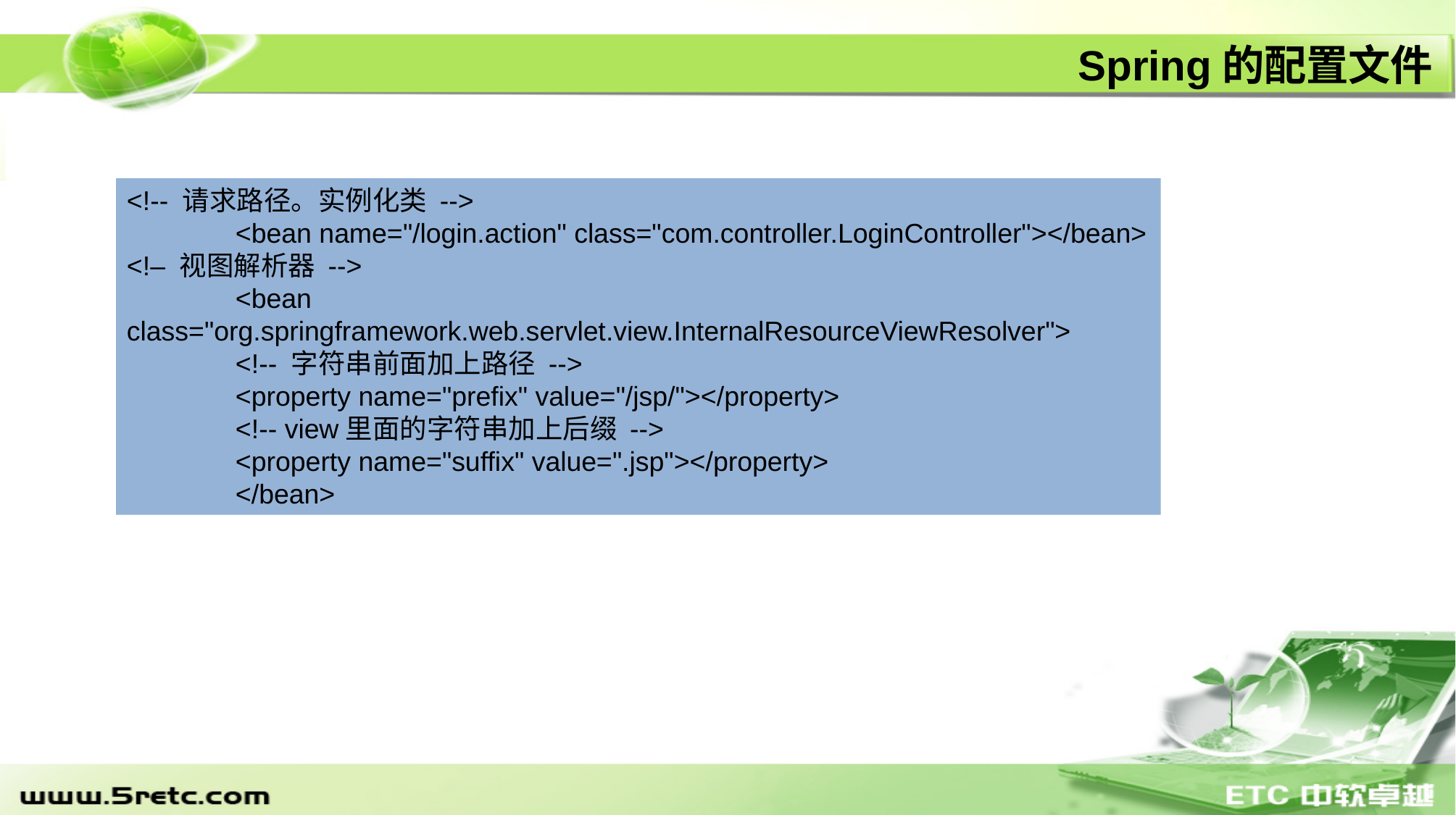

# Spring的配置文件

<!-- 请求路径。实例化类 -->
	<bean name="/login.action" class="com.controller.LoginController"></bean>
<!– 视图解析器 -->
	<bean class="org.springframework.web.servlet.view.InternalResourceViewResolver">
	<!-- 字符串前面加上路径 -->
	<property name="prefix" value="/jsp/"></property>
	<!-- view里面的字符串加上后缀 -->
	<property name="suffix" value=".jsp"></property>
	</bean>